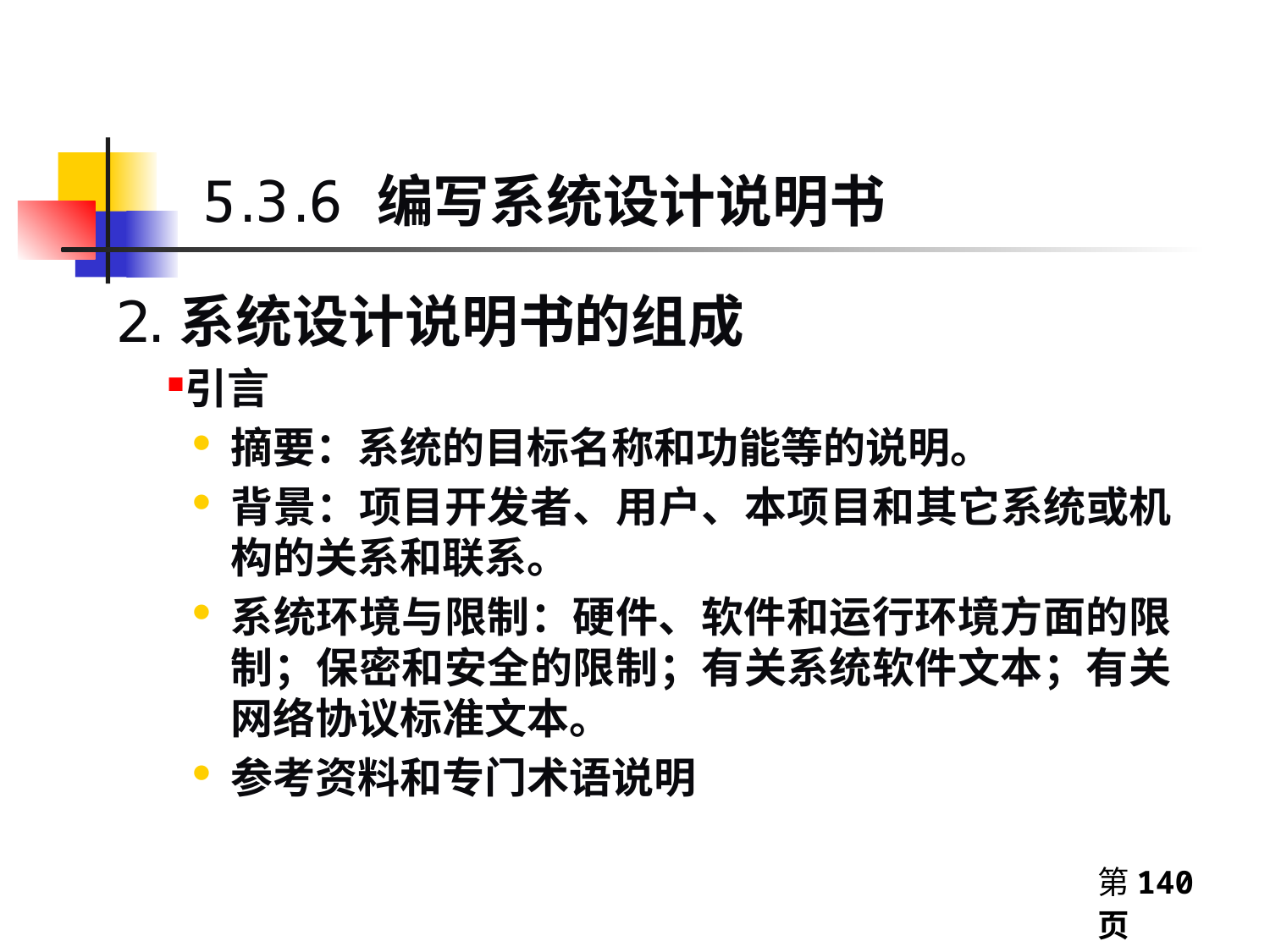

5.3.6 编写系统设计说明书
2.系统设计说明书的组成
引言
摘要：系统的目标名称和功能等的说明。
背景：项目开发者、用户、本项目和其它系统或机构的关系和联系。
系统环境与限制：硬件、软件和运行环境方面的限制；保密和安全的限制；有关系统软件文本；有关网络协议标准文本。
参考资料和专门术语说明